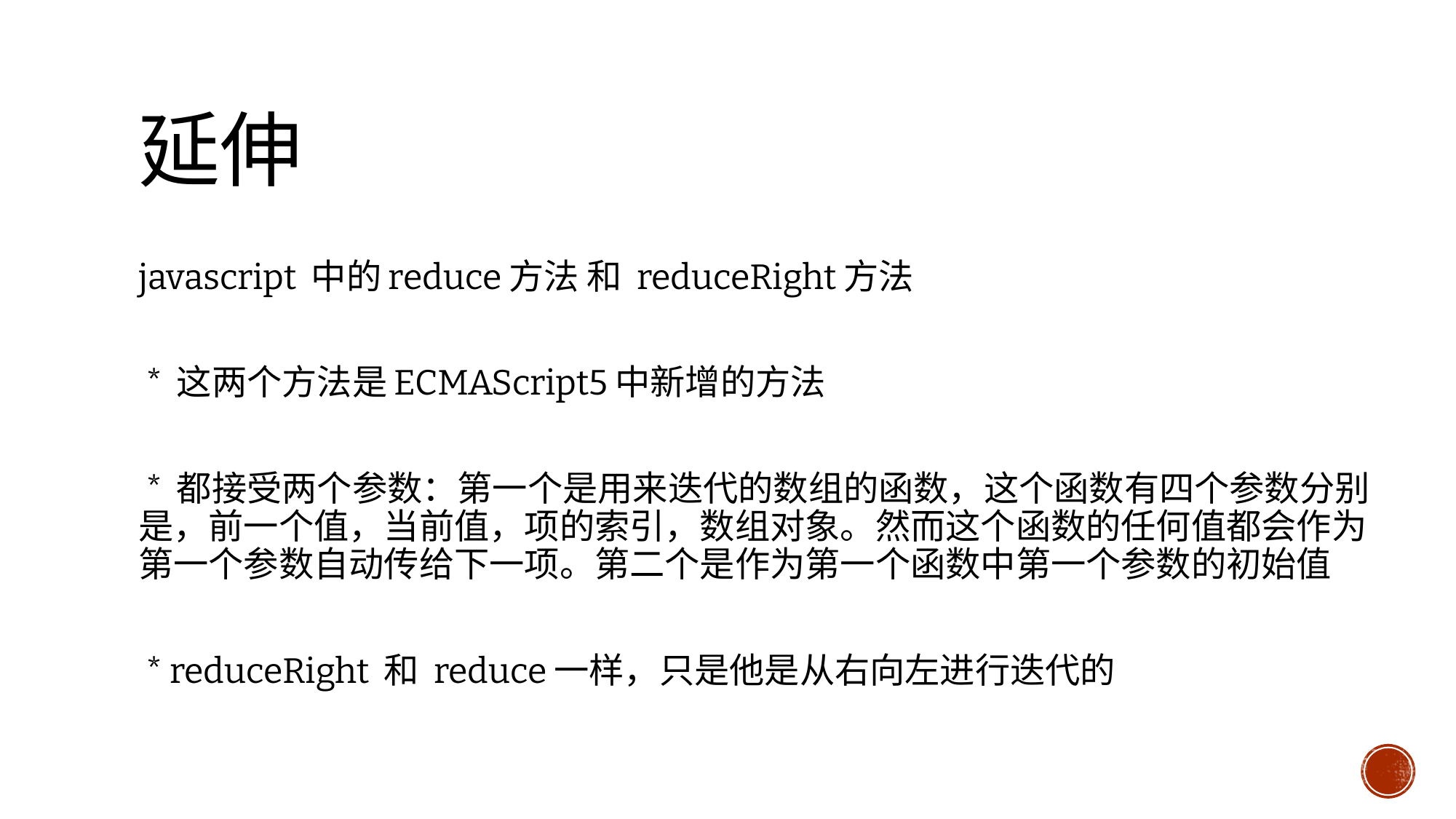

# 延伸
javascript 中的reduce方法 和 reduceRight方法

 * 这两个方法是ECMAScript5中新增的方法

 * 都接受两个参数：第一个是用来迭代的数组的函数，这个函数有四个参数分别是，前一个值，当前值，项的索引，数组对象。然而这个函数的任何值都会作为第一个参数自动传给下一项。第二个是作为第一个函数中第一个参数的初始值

 * reduceRight 和 reduce一样，只是他是从右向左进行迭代的